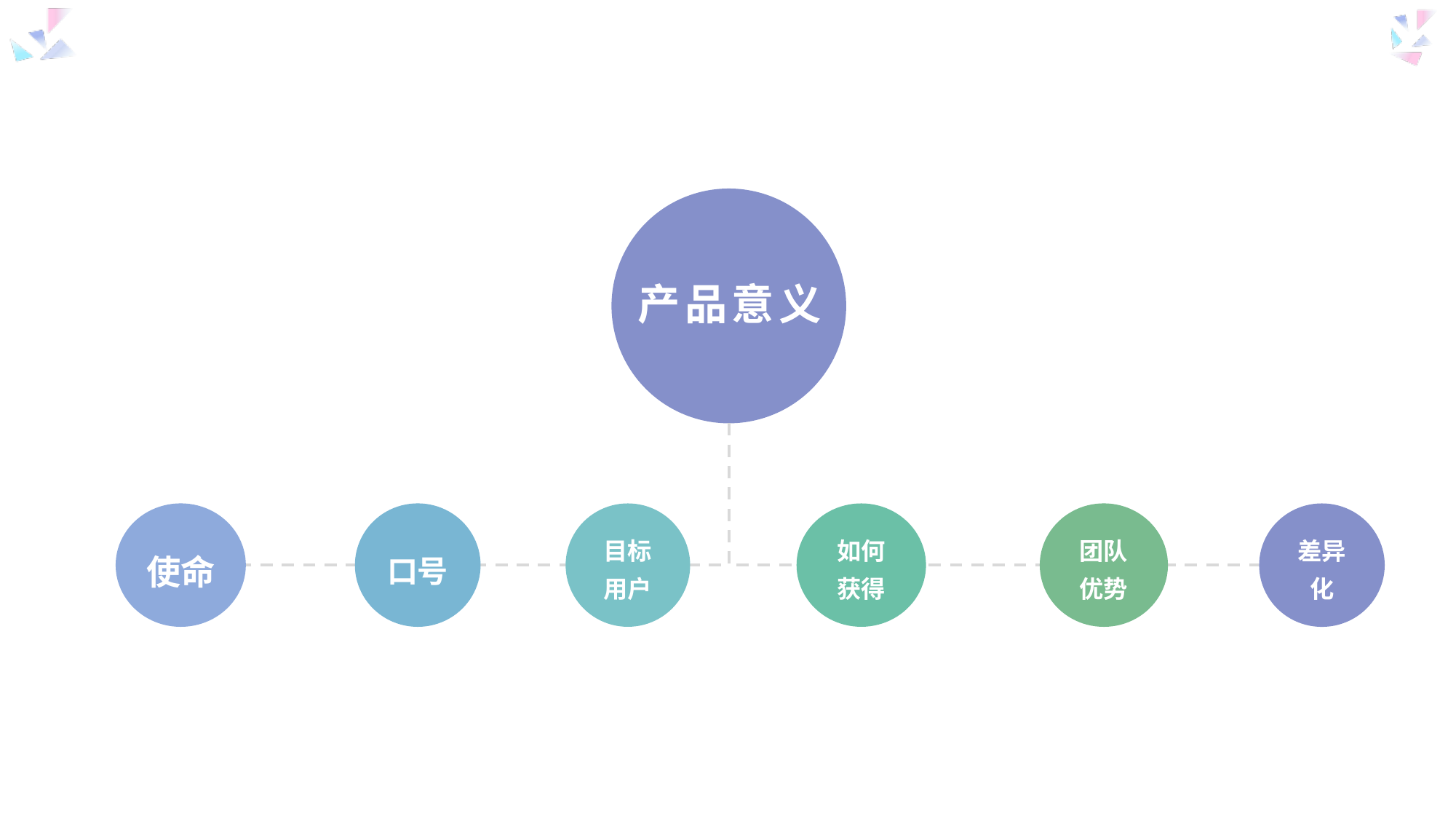

产品意义
使命
口号
团队优势
目标用户
如何获得
差异化